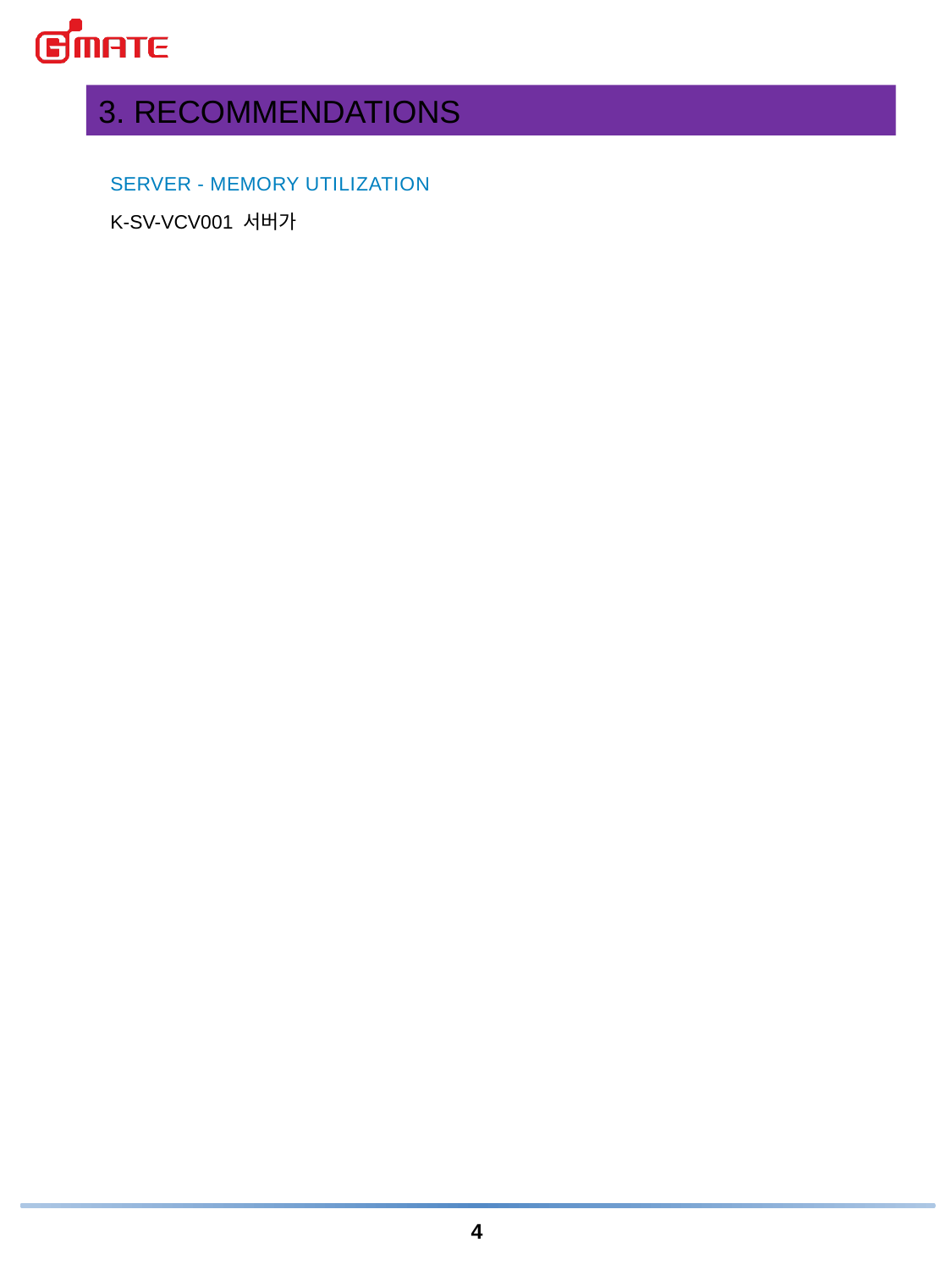

3. RECOMMENDATIONS
SERVER - MEMORY UTILIZATION
K-SV-VCV001 서버가